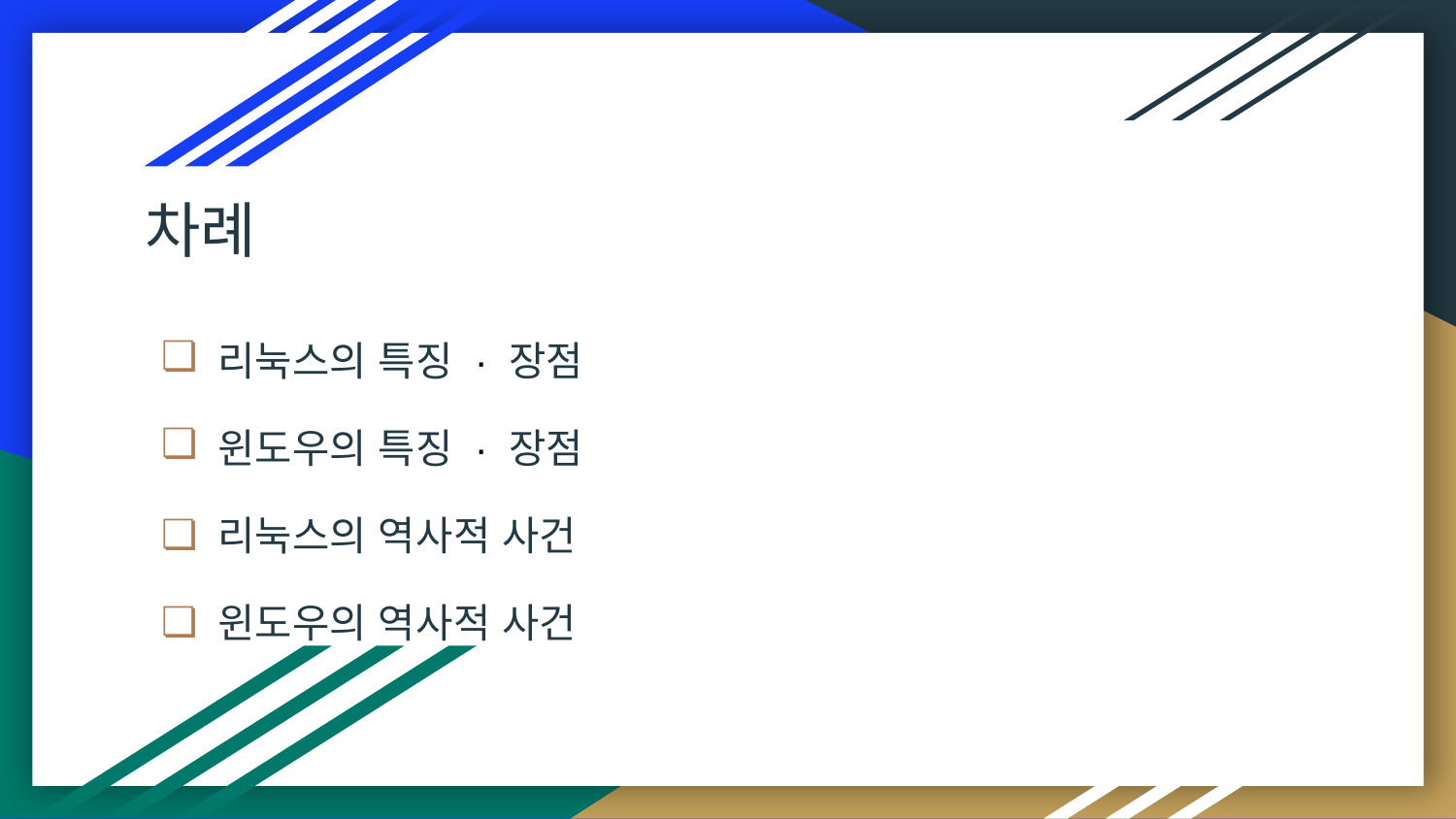

차례
리눅스의 특징 · 장점
윈도우의 특징 · 장점
리눅스의 역사적 사건
윈도우의 역사적 사건